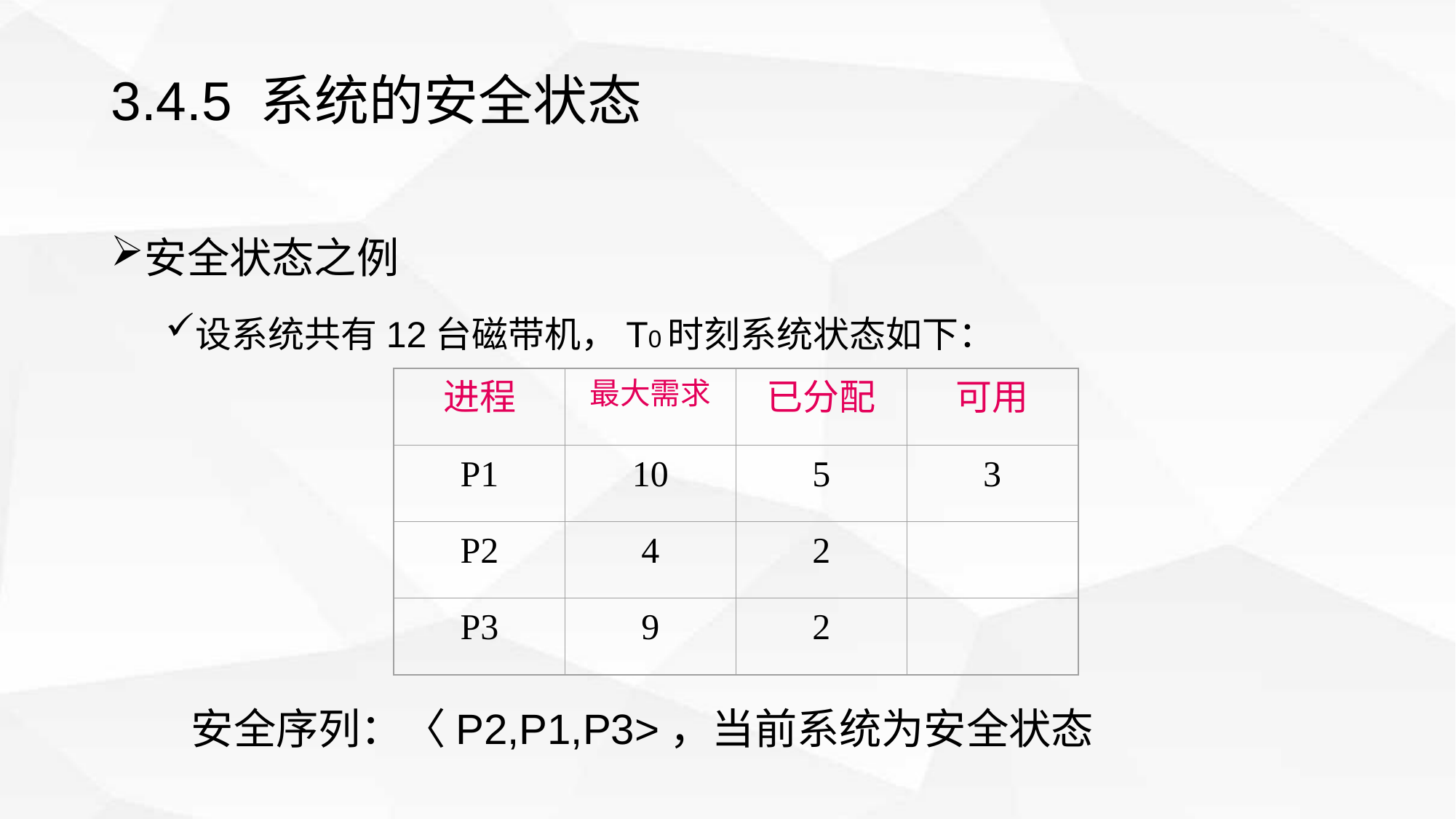

# 3.4.5 系统的安全状态
安全状态之例
设系统共有12台磁带机，T0时刻系统状态如下：

进程

最大需求

已分配

可用

P1

10

5

3

P2

4

2

P3

9

2

安全序列：〈P2,P1,P3>，当前系统为安全状态